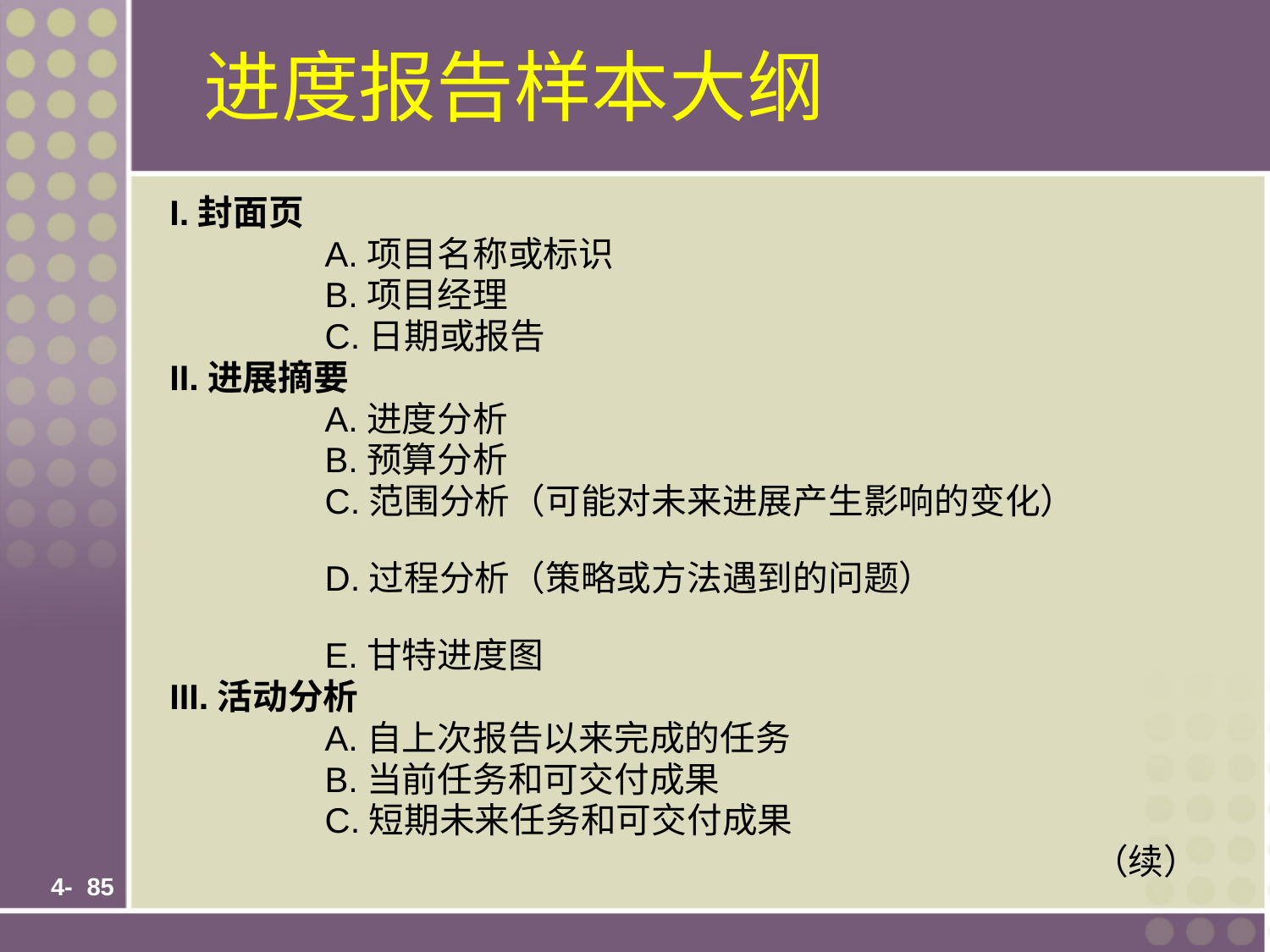

# 进度报告样本大纲
  I.封面页
  		A.项目名称或标识
  		B.项目经理
  		C.日期或报告
  II.进展摘要
  		A.进度分析
  		B.预算分析
  		C.范围分析（可能对未来进展产生影响的变化）
  		D.过程分析（策略或方法遇到的问题）
  		E.甘特进度图
  III.活动分析
  		A.自上次报告以来完成的任务
  		B.当前任务和可交付成果
  		C.短期未来任务和可交付成果
  （续）
  4-  85